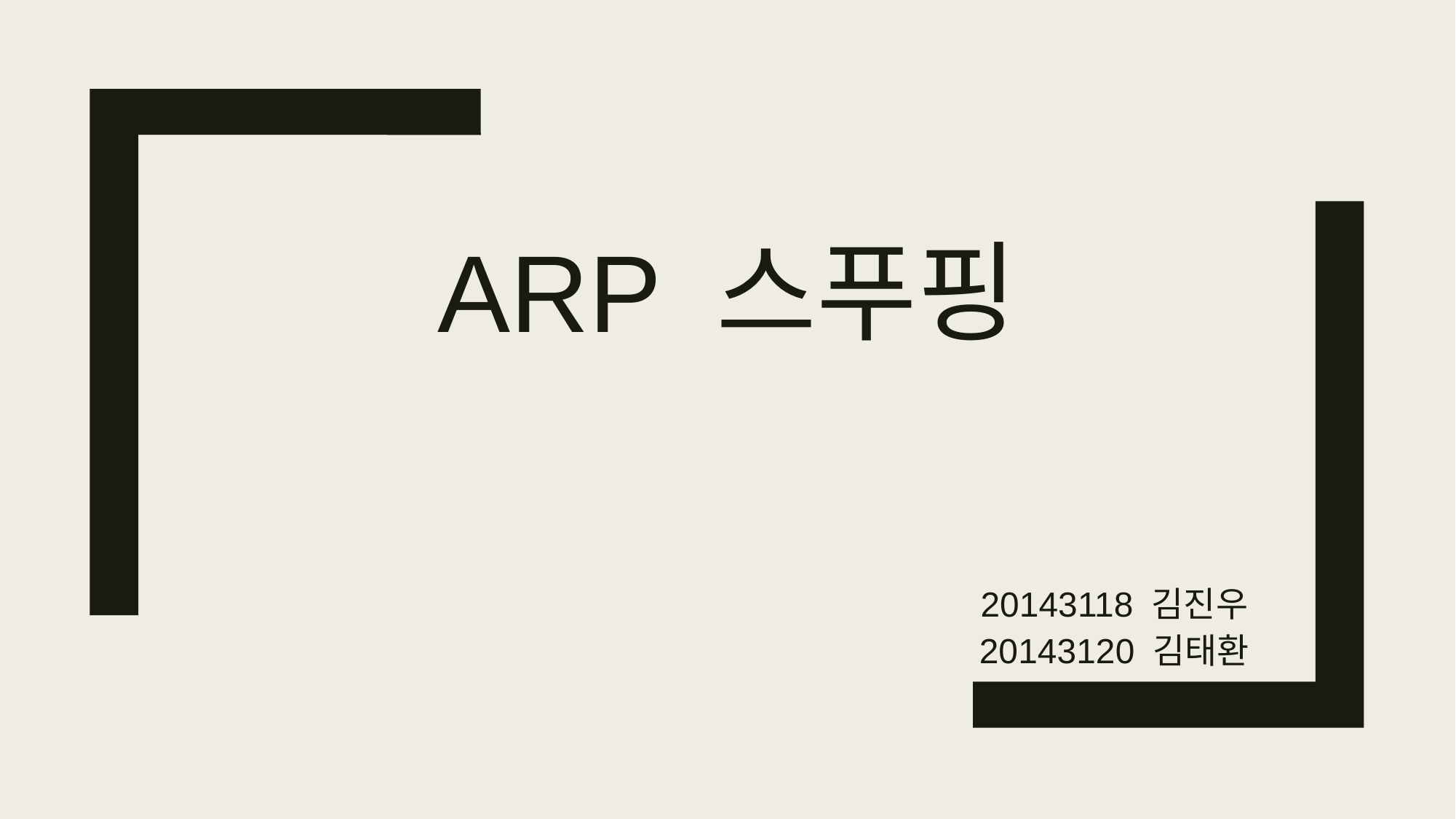

# ARP 스푸핑
20143118 김진우
20143120 김태환